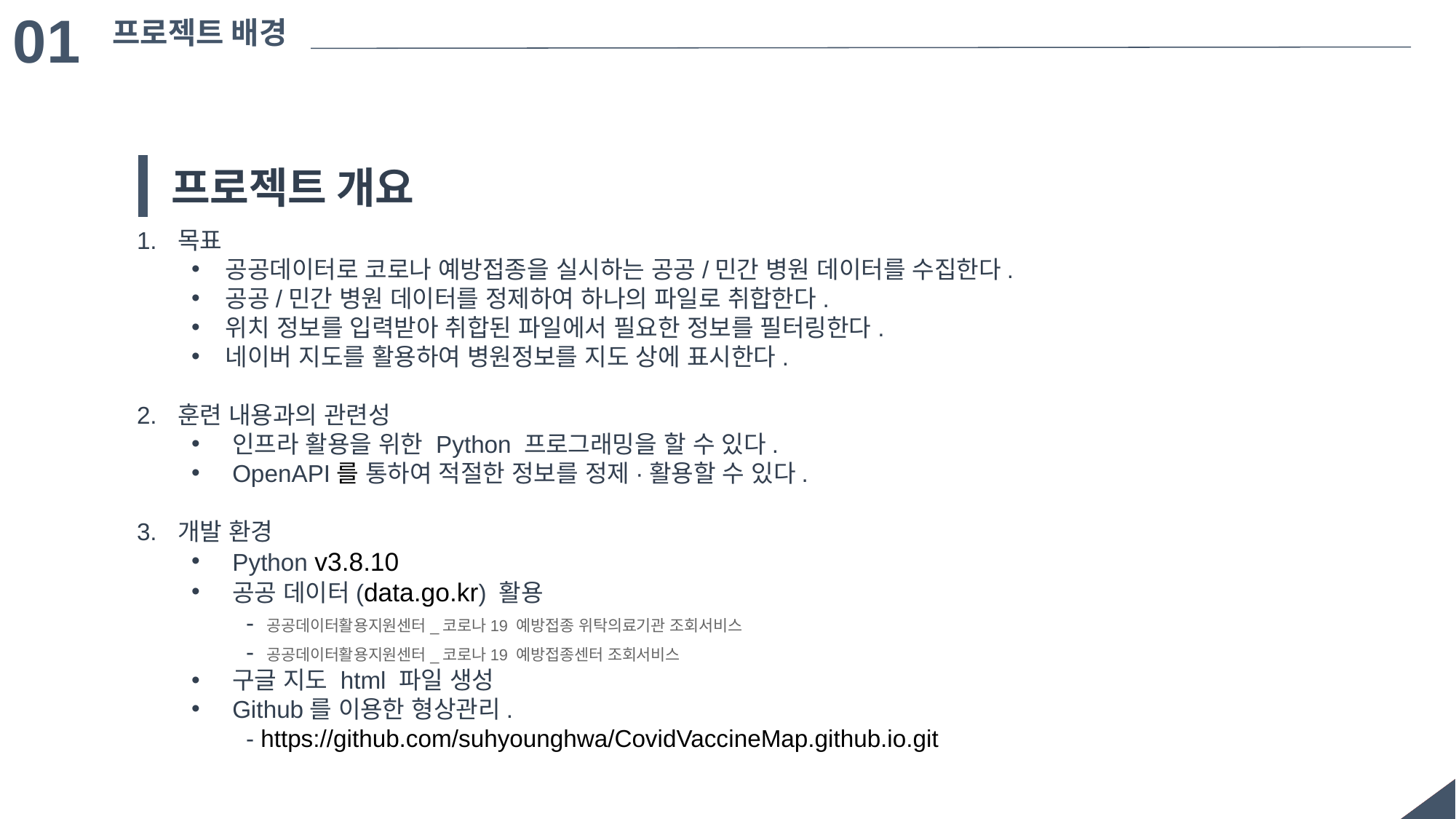

01
프로젝트 배경

프로젝트 개요
목표
공공데이터로 코로나 예방접종을 실시하는 공공/민간 병원 데이터를 수집한다.
공공/민간 병원 데이터를 정제하여 하나의 파일로 취합한다.
위치 정보를 입력받아 취합된 파일에서 필요한 정보를 필터링한다.
네이버 지도를 활용하여 병원정보를 지도 상에 표시한다.

훈련 내용과의 관련성
인프라 활용을 위한 Python 프로그래밍을 할 수 있다.
OpenAPI를 통하여 적절한 정보를 정제·활용할 수 있다.

개발 환경
Python v3.8.10
공공 데이터(data.go.kr) 활용
- 공공데이터활용지원센터_코로나19 예방접종 위탁의료기관 조회서비스
- 공공데이터활용지원센터_코로나19 예방접종센터 조회서비스
구글 지도 html 파일 생성
Github를 이용한 형상관리.
- https://github.com/suhyounghwa/CovidVaccineMap.github.io.git